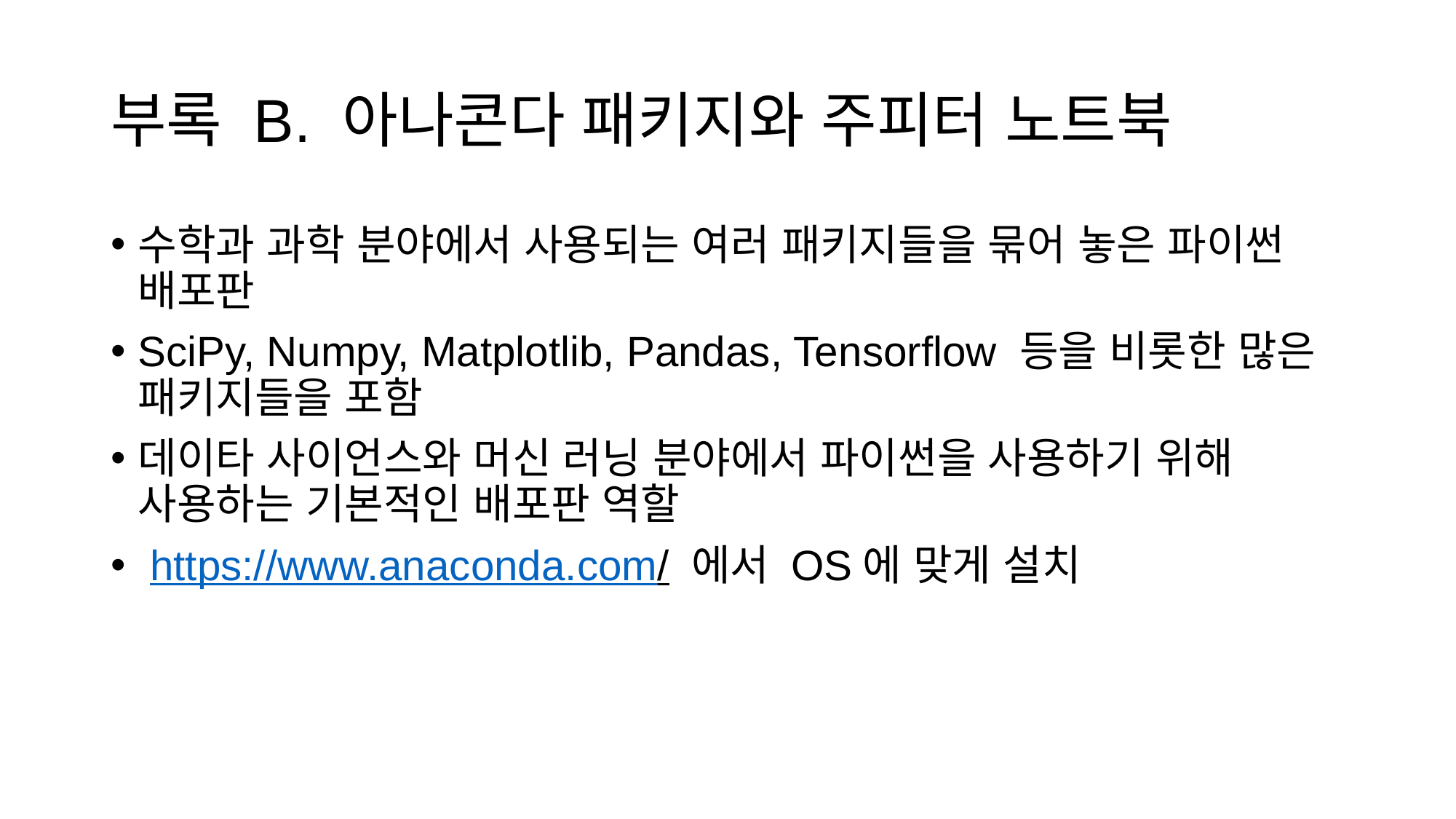

# 부록 B. 아나콘다 패키지와 주피터 노트북
수학과 과학 분야에서 사용되는 여러 패키지들을 묶어 놓은 파이썬 배포판
SciPy, Numpy, Matplotlib, Pandas, Tensorflow 등을 비롯한 많은 패키지들을 포함
데이타 사이언스와 머신 러닝 분야에서 파이썬을 사용하기 위해 사용하는 기본적인 배포판 역할
 https://www.anaconda.com/ 에서 OS에 맞게 설치